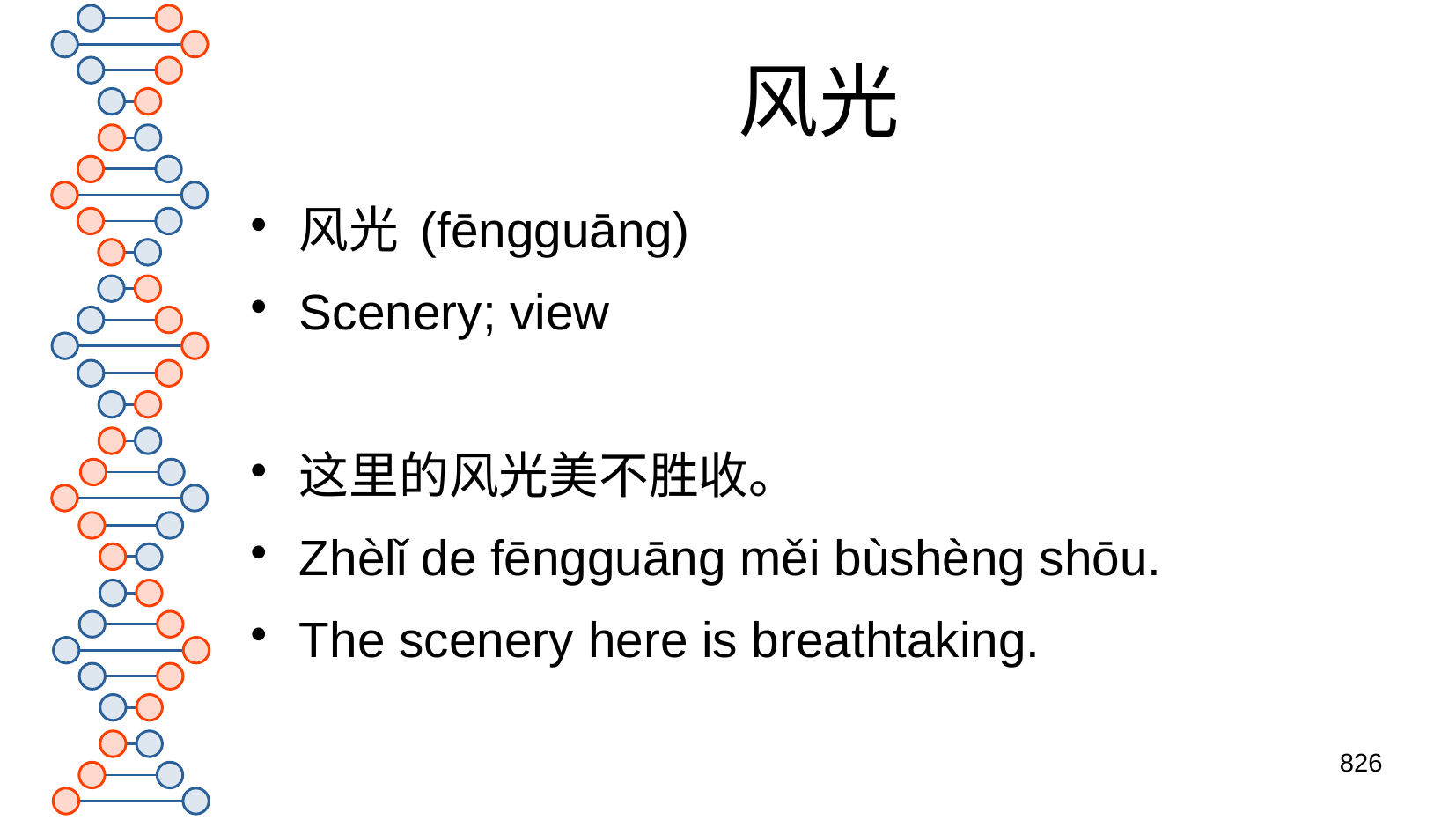

# 风光
风光 (fēngguāng)
Scenery; view

这里的风光美不胜收。
Zhèlǐ de fēngguāng měi bùshèng shōu.
The scenery here is breathtaking.

826